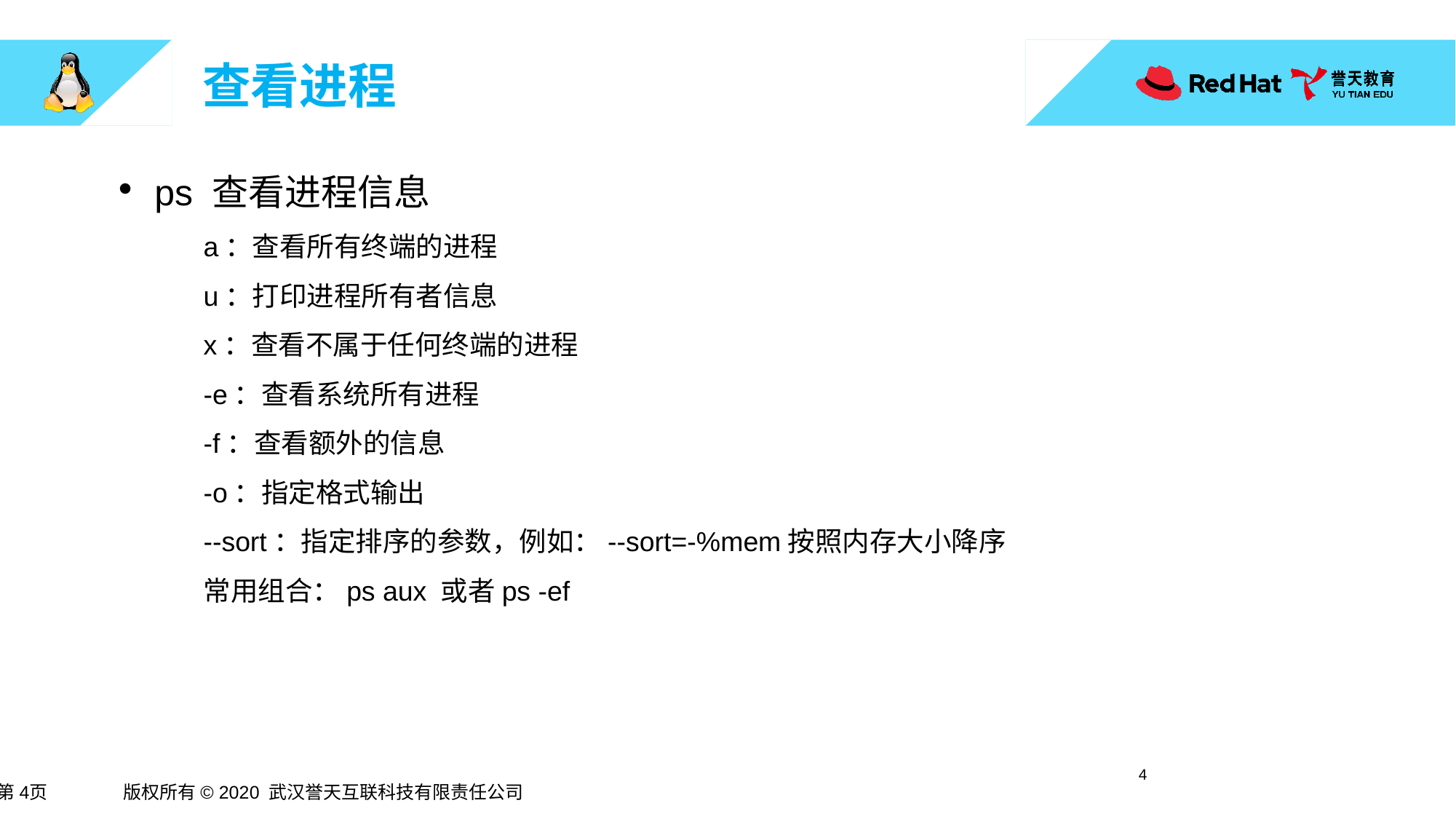

# 查看进程
ps 查看进程信息
a：查看所有终端的进程
u：打印进程所有者信息
x：查看不属于任何终端的进程
-e：查看系统所有进程
-f：查看额外的信息
-o：指定格式输出
--sort：指定排序的参数，例如：--sort=-%mem按照内存大小降序
常用组合：ps aux 或者ps -ef
4